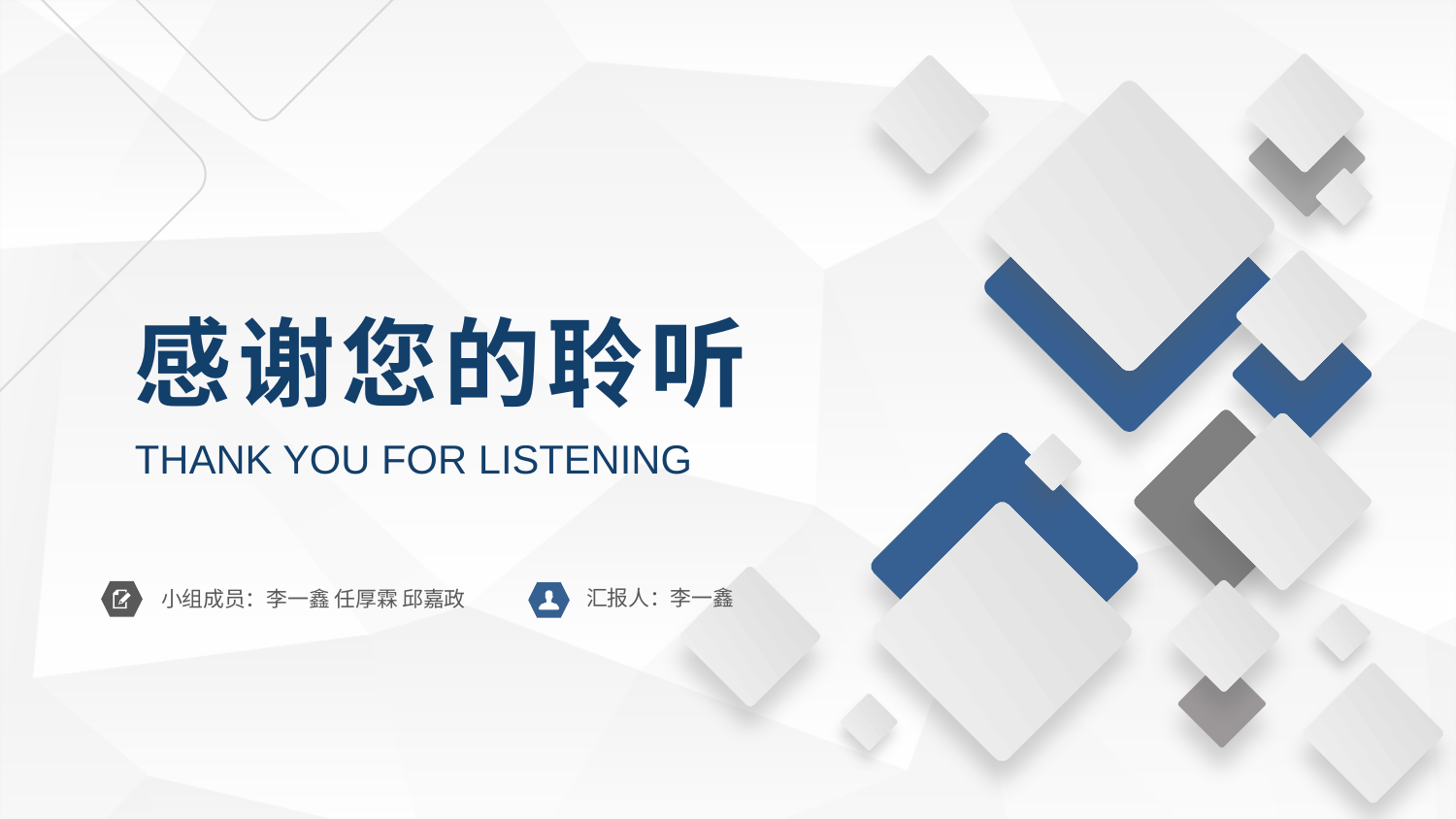

感谢您的聆听

THANK YOU FOR LISTENING

汇报人：李一鑫
小组成员：李一鑫 任厚霖 邱嘉政